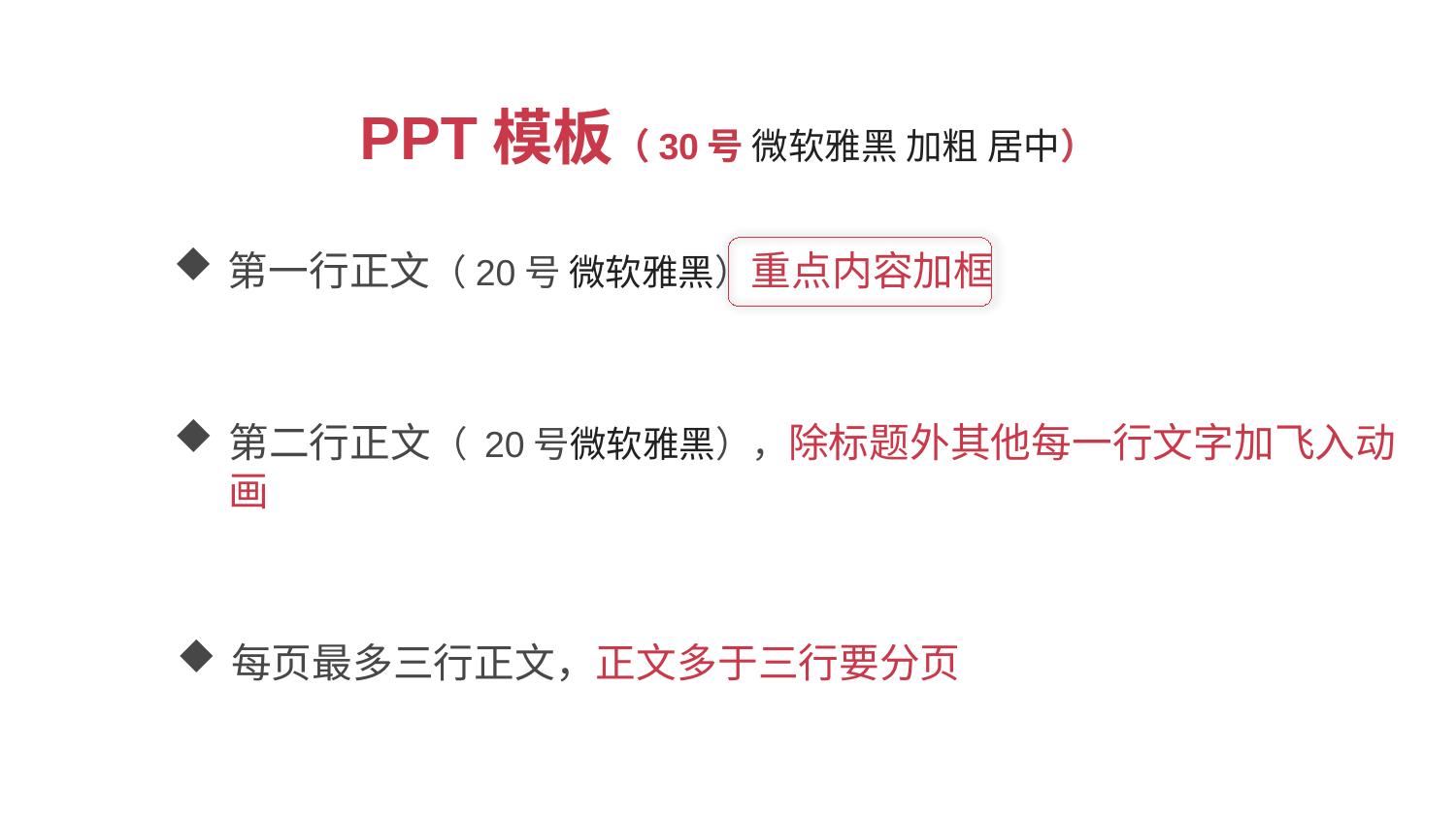

PPT模板（30号 微软雅黑 加粗 居中）
第一行正文（20号 微软雅黑）重点内容加框

第二行正文（ 20号微软雅黑），除标题外其他每一行文字加飞入动画
每页最多三行正文，正文多于三行要分页